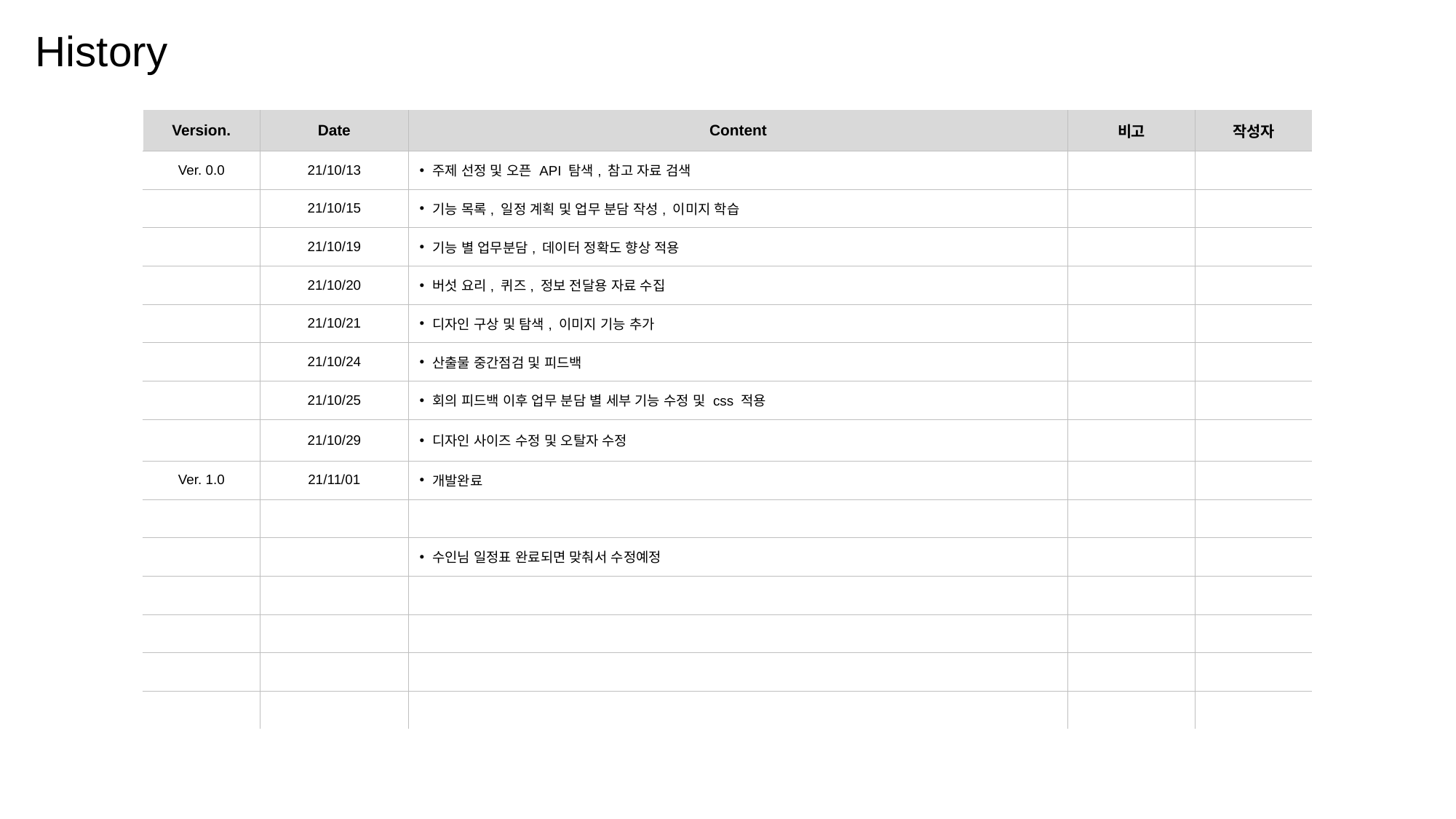

# History
| Version. | Date | Content | 비고 | 작성자 |
| --- | --- | --- | --- | --- |
| Ver. 0.0 | 21/10/13 | 주제 선정 및 오픈 API 탐색, 참고 자료 검색 |  |  |
|  | 21/10/15 | 기능 목록, 일정 계획 및 업무 분담 작성, 이미지 학습 |  |  |
|  | 21/10/19 | 기능 별 업무분담, 데이터 정확도 향상 적용 |  |  |
|  | 21/10/20 | 버섯 요리, 퀴즈, 정보 전달용 자료 수집 |  |  |
|  | 21/10/21 | 디자인 구상 및 탐색, 이미지 기능 추가 |  |  |
|  | 21/10/24 | 산출물 중간점검 및 피드백 |  |  |
|  | 21/10/25 | 회의 피드백 이후 업무 분담 별 세부 기능 수정 및 css 적용 |  |  |
|  | 21/10/29 | 디자인 사이즈 수정 및 오탈자 수정 |  |  |
| Ver. 1.0 | 21/11/01 | 개발완료 |  |  |
|  |  |  |  |  |
|  |  | 수인님 일정표 완료되면 맞춰서 수정예정 |  |  |
|  |  |  |  |  |
|  |  |  |  |  |
|  |  |  |  |  |
|  |  |  |  |  |